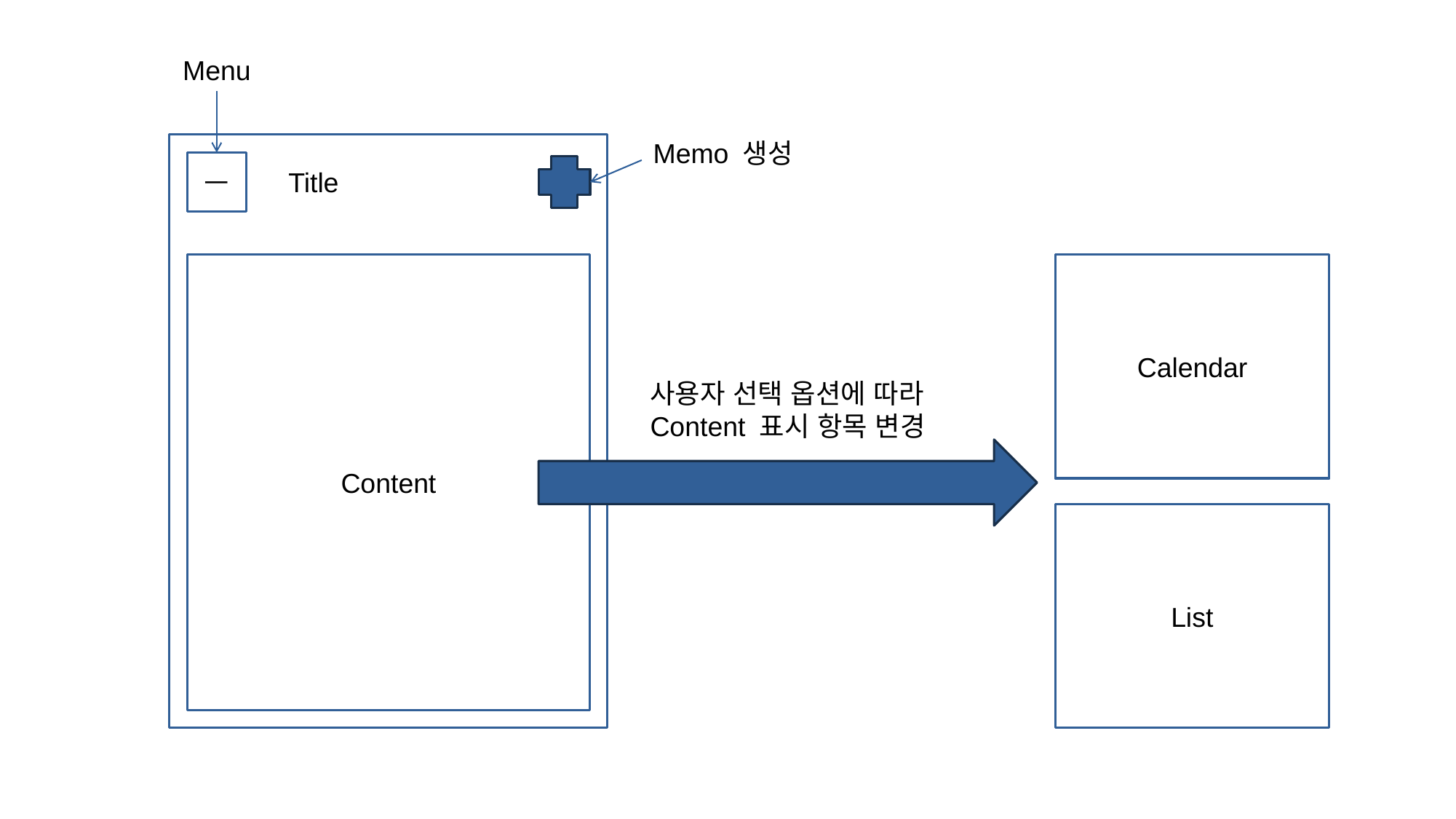

Menu
Memo 생성

ㅡ

Title
Content
Calendar
사용자 선택 옵션에 따라
Content 표시 항목 변경

List